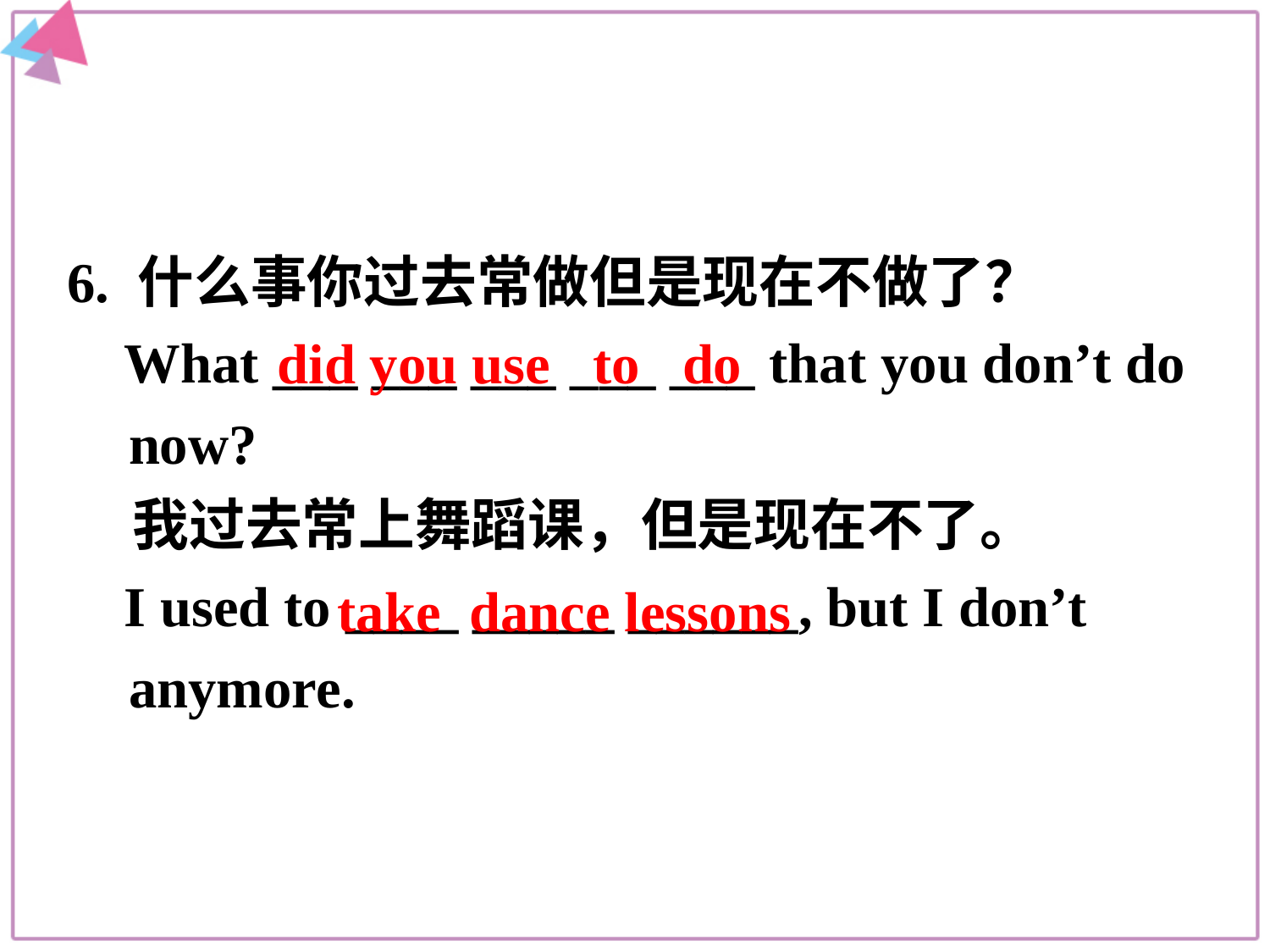

6. 什么事你过去常做但是现在不做了？
    What ___ ___ ___ ___ ___ that you don’t do now?
    我过去常上舞蹈课，但是现在不了。
    I used to ____ _____ ______, but I don’t anymore.
did you use   to   do
take  dance lessons